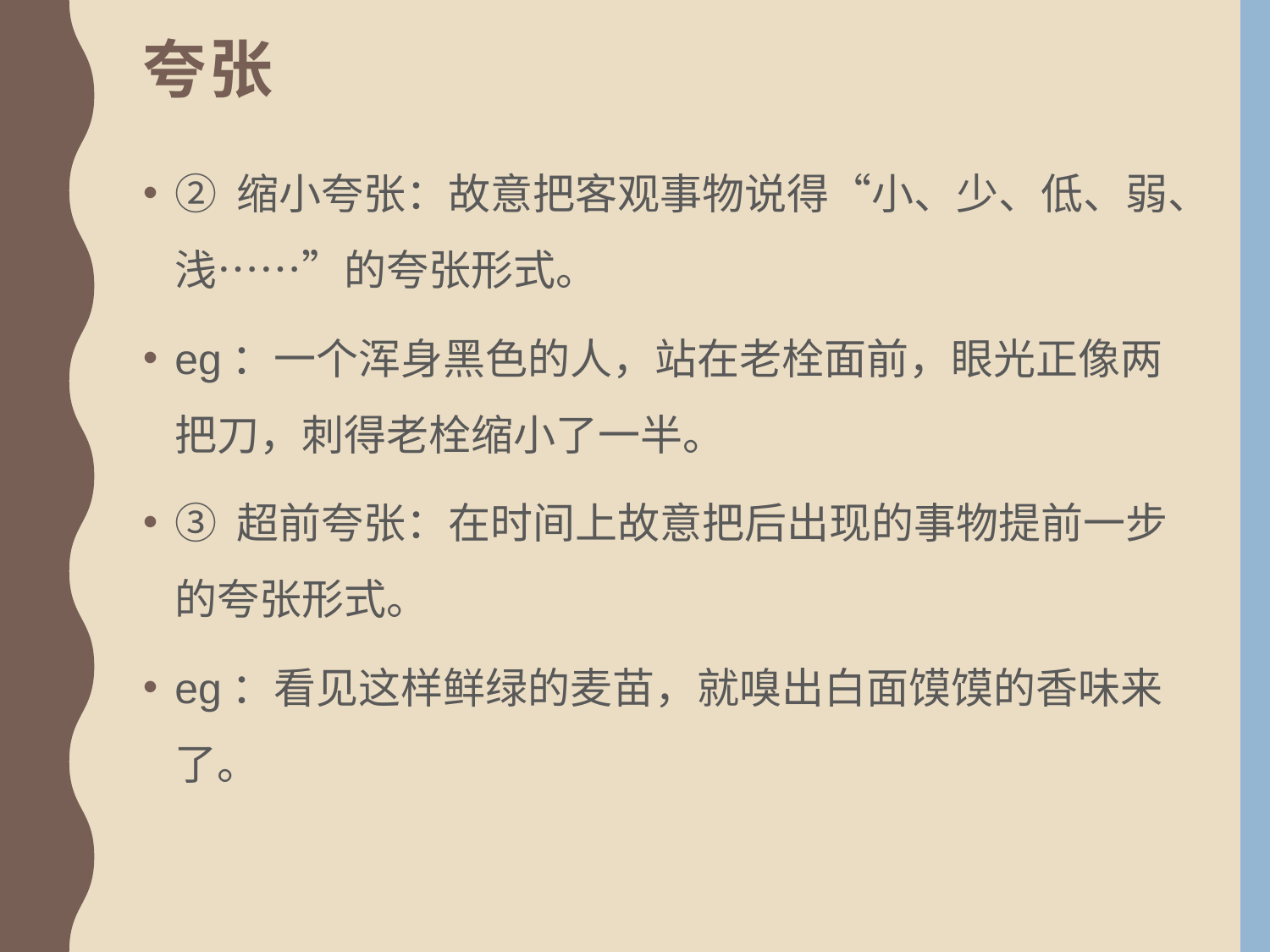

# 夸张
② 缩小夸张：故意把客观事物说得“小、少、低、弱、浅……”的夸张形式。
eg：一个浑身黑色的人，站在老栓面前，眼光正像两把刀，刺得老栓缩小了一半。
③ 超前夸张：在时间上故意把后出现的事物提前一步的夸张形式。
eg：看见这样鲜绿的麦苗，就嗅出白面馍馍的香味来了。